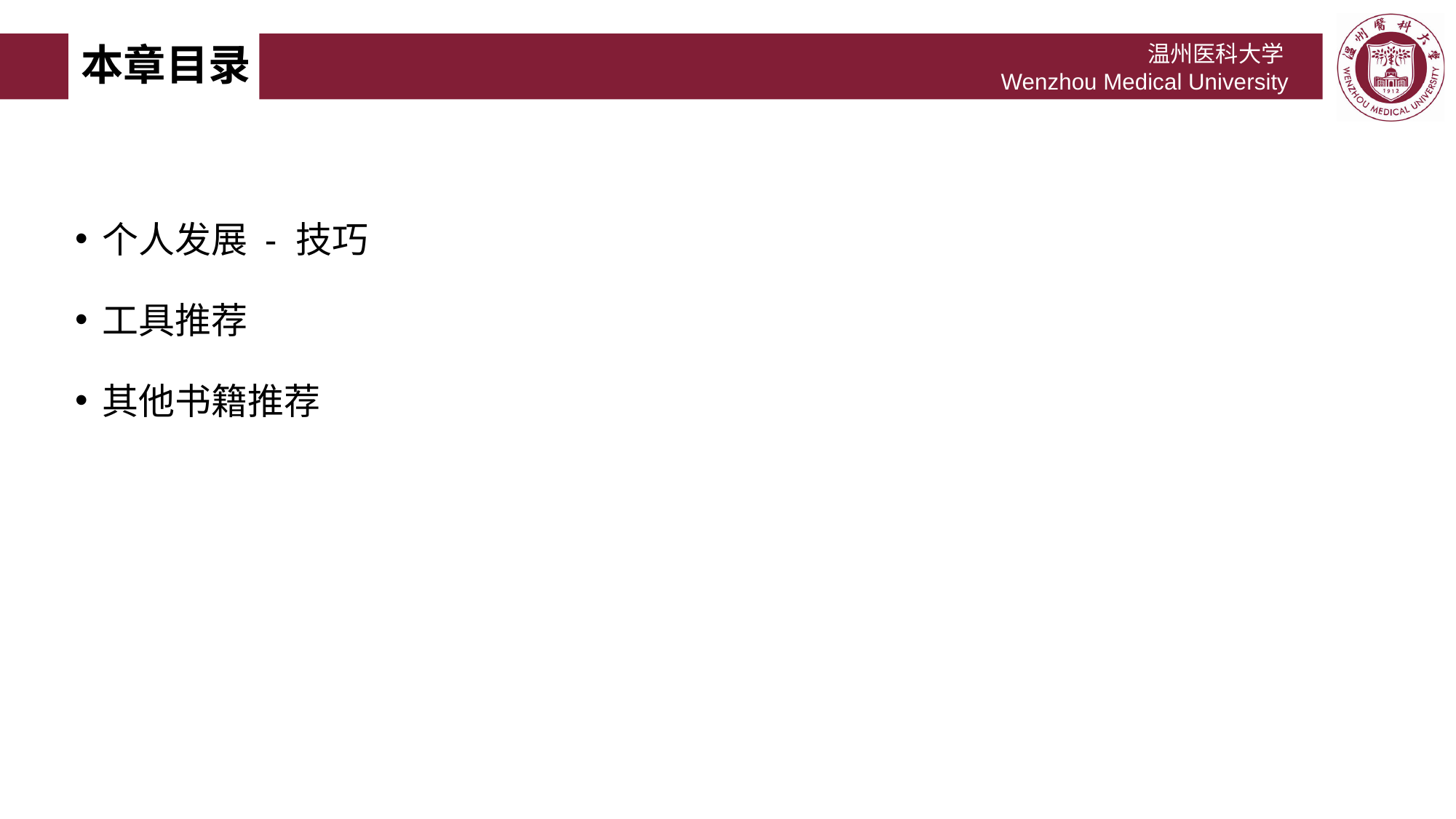

# 本章目录
个人发展 - 技巧
工具推荐
其他书籍推荐